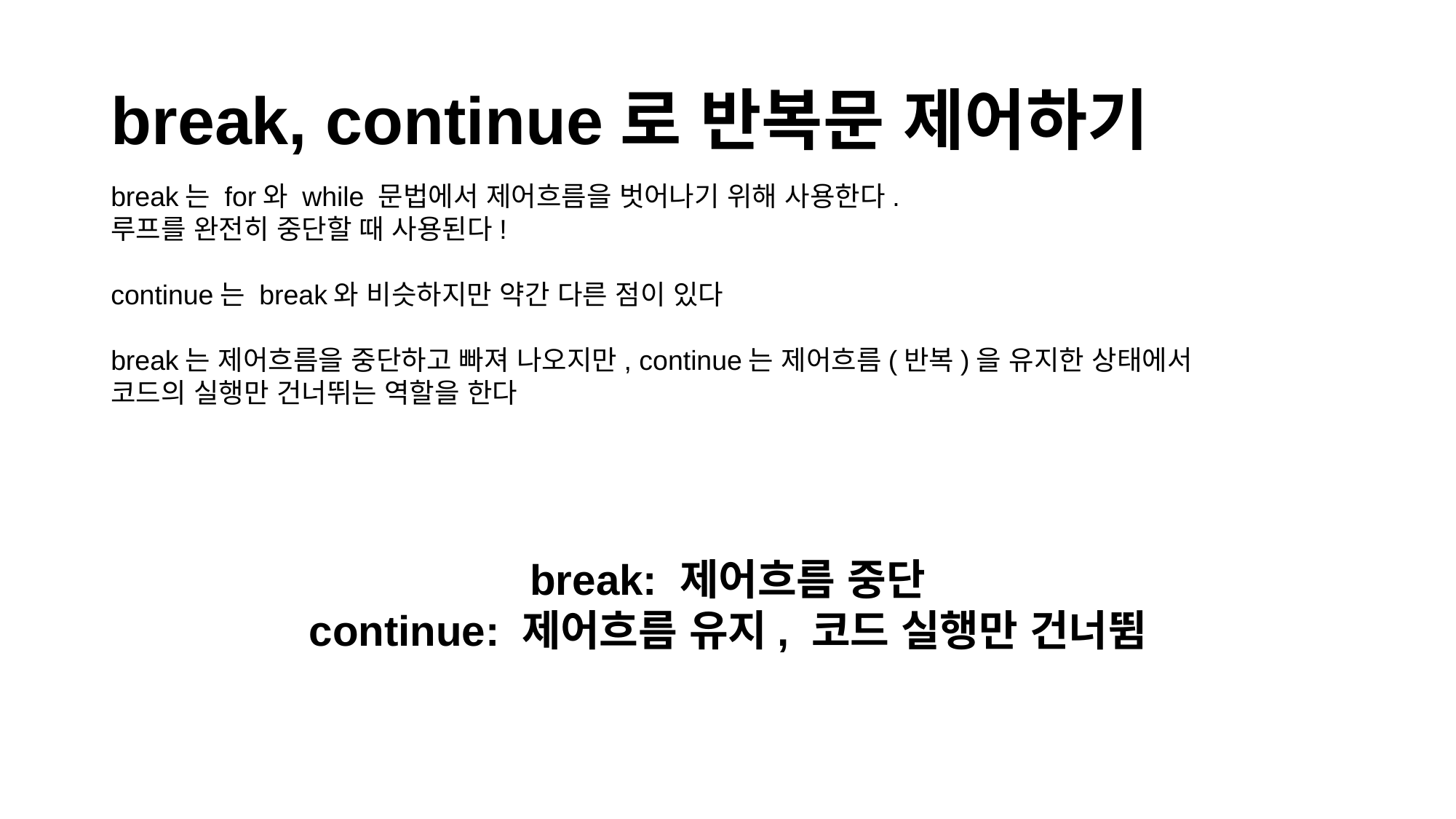

# break, continue로 반복문 제어하기
break는 for와 while 문법에서 제어흐름을 벗어나기 위해 사용한다.
루프를 완전히 중단할 때 사용된다!

continue는 break와 비슷하지만 약간 다른 점이 있다

break는 제어흐름을 중단하고 빠져 나오지만, continue는 제어흐름(반복)을 유지한 상태에서 코드의 실행만 건너뛰는 역할을 한다
break: 제어흐름 중단
continue: 제어흐름 유지, 코드 실행만 건너뜀